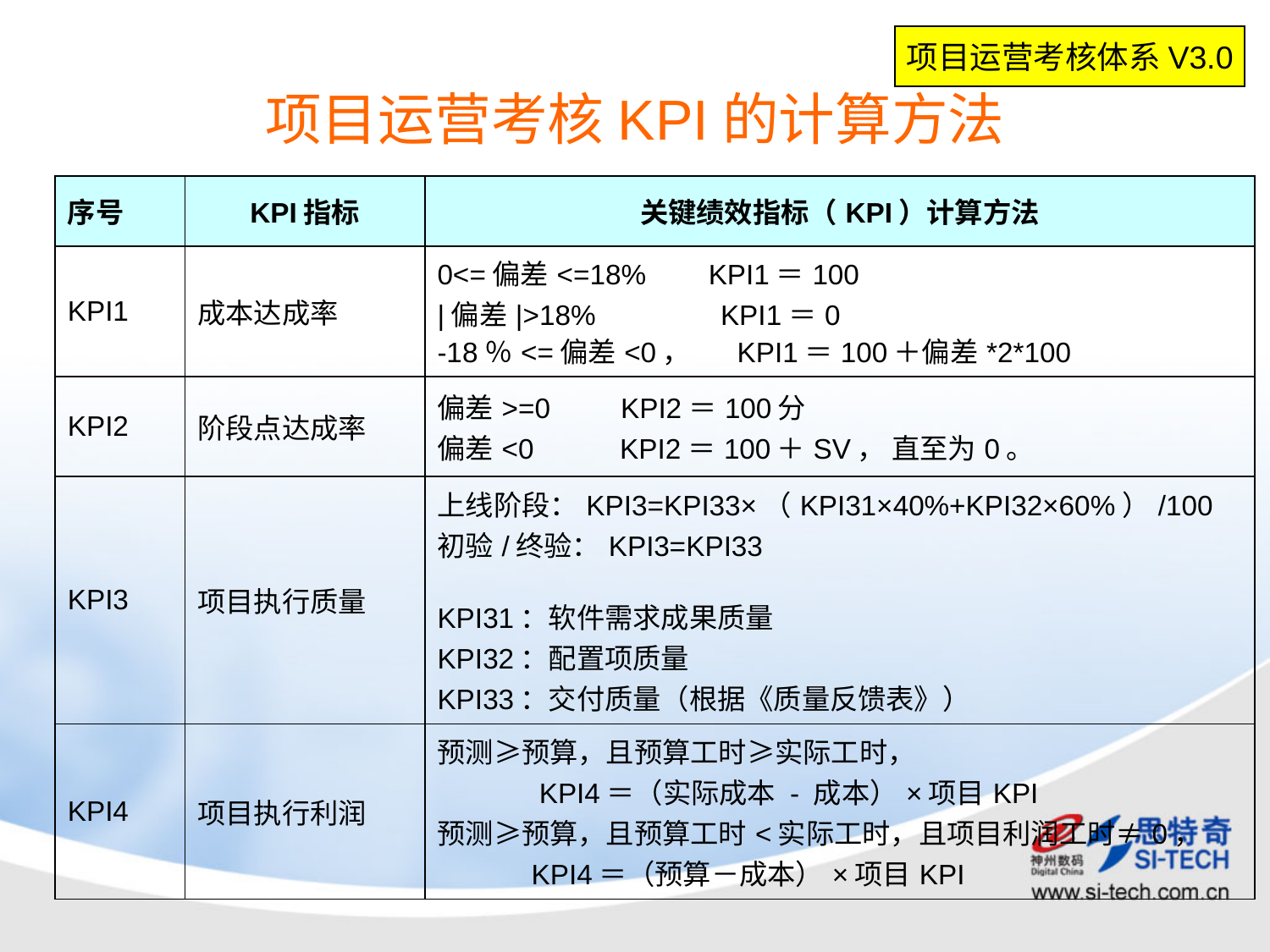

项目运营考核体系V3.0
# 项目运营考核KPI的计算方法
| 序号 | KPI指标 | 关键绩效指标（KPI）计算方法 |
| --- | --- | --- |
| KPI1 | 成本达成率 | 0<=偏差<=18% KPI1＝100 |偏差|>18% KPI1＝0 -18％<=偏差<0， KPI1＝100＋偏差\*2\*100 |
| KPI2 | 阶段点达成率 | 偏差>=0 KPI2＝100分 偏差<0 KPI2＝100＋SV， 直至为0。 |
| KPI3 | 项目执行质量 | 上线阶段：KPI3=KPI33×（KPI31×40%+KPI32×60%）/100 初验/终验：KPI3=KPI33 KPI31：软件需求成果质量 KPI32：配置项质量 KPI33：交付质量（根据《质量反馈表》） |
| KPI4 | 项目执行利润 | 预测≥预算，且预算工时≥实际工时， KPI4＝（实际成本 - 成本）×项目KPI 预测≥预算，且预算工时<实际工时，且项目利润工时≠0， KPI4＝（预算－成本）×项目KPI |